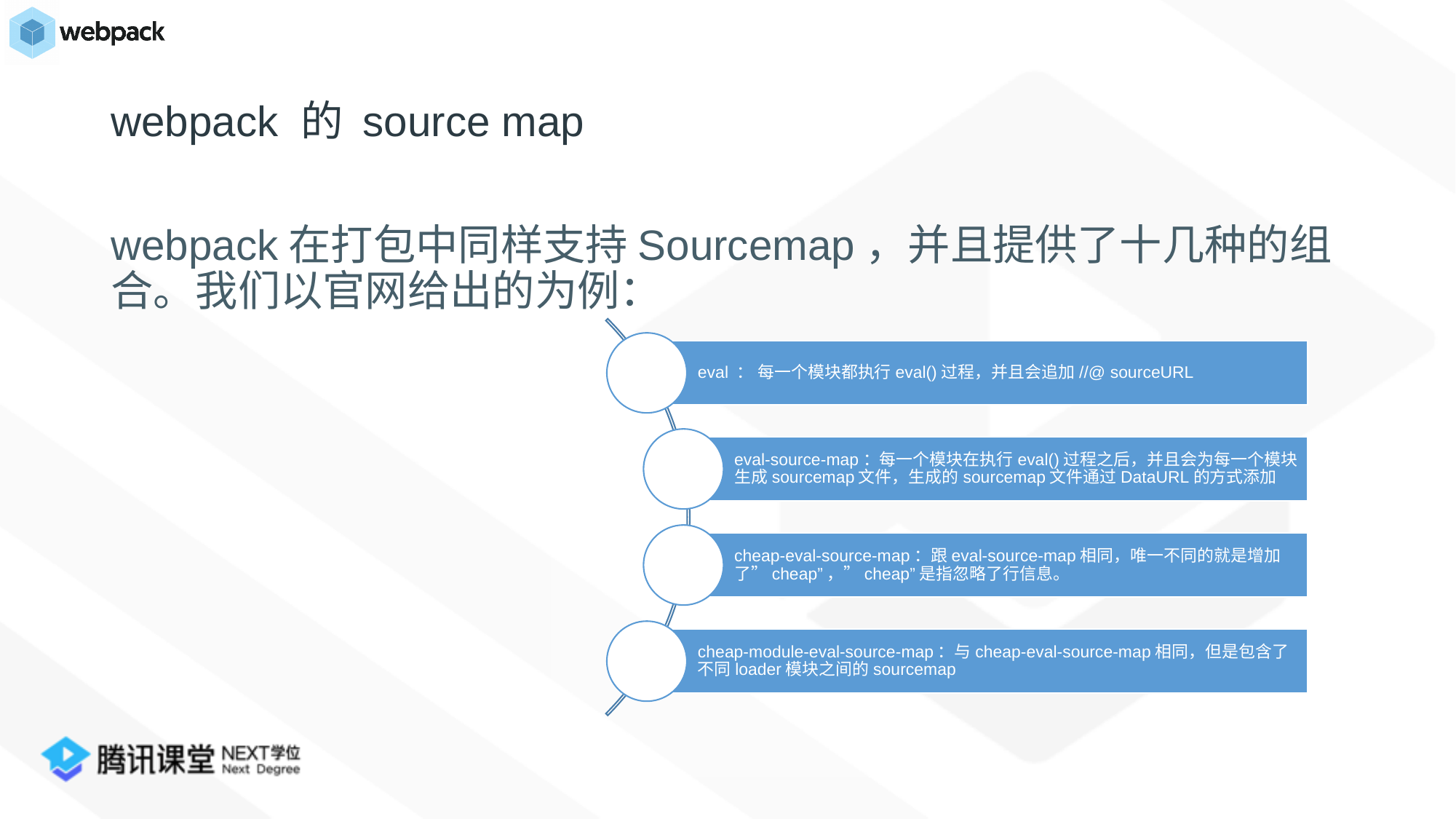

# webpack 的 source map
webpack在打包中同样支持Sourcemap，并且提供了十几种的组合。我们以官网给出的为例：

eval ： 每一个模块都执行eval()过程，并且会追加//@ sourceURL
eval-source-map：每一个模块在执行eval()过程之后，并且会为每一个模块生成sourcemap文件，生成的sourcemap文件通过DataURL的方式添加
cheap-eval-source-map：跟eval-source-map相同，唯一不同的就是增加了”cheap”，”cheap”是指忽略了行信息。
cheap-module-eval-source-map：与cheap-eval-source-map相同，但是包含了不同loader模块之间的sourcemap